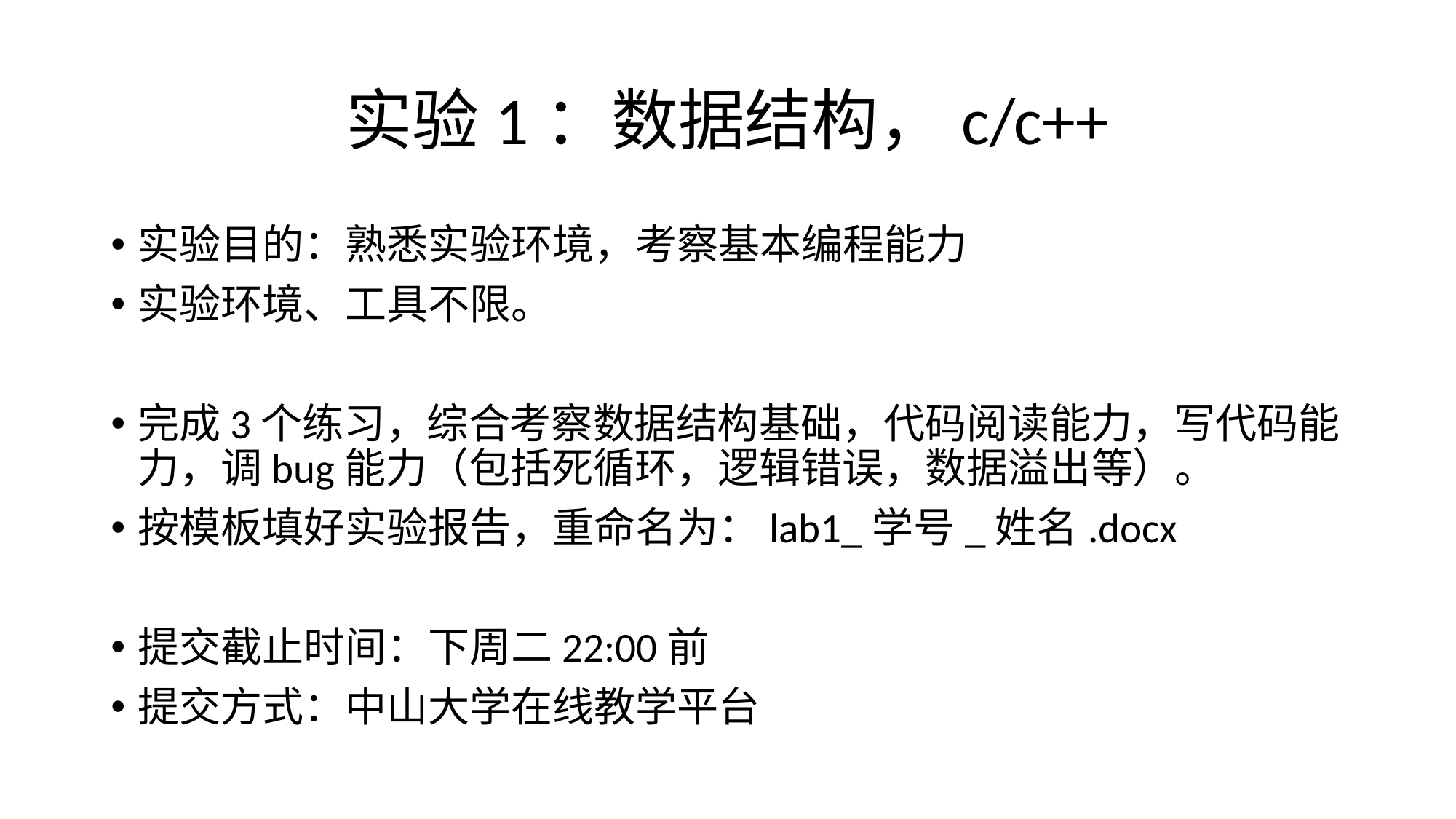

# 实验1：数据结构，c/c++
实验目的：熟悉实验环境，考察基本编程能力
实验环境、工具不限。

完成3个练习，综合考察数据结构基础，代码阅读能力，写代码能力，调bug能力（包括死循环，逻辑错误，数据溢出等）。
按模板填好实验报告，重命名为：lab1_学号_姓名.docx

提交截止时间：下周二22:00前
提交方式：中山大学在线教学平台